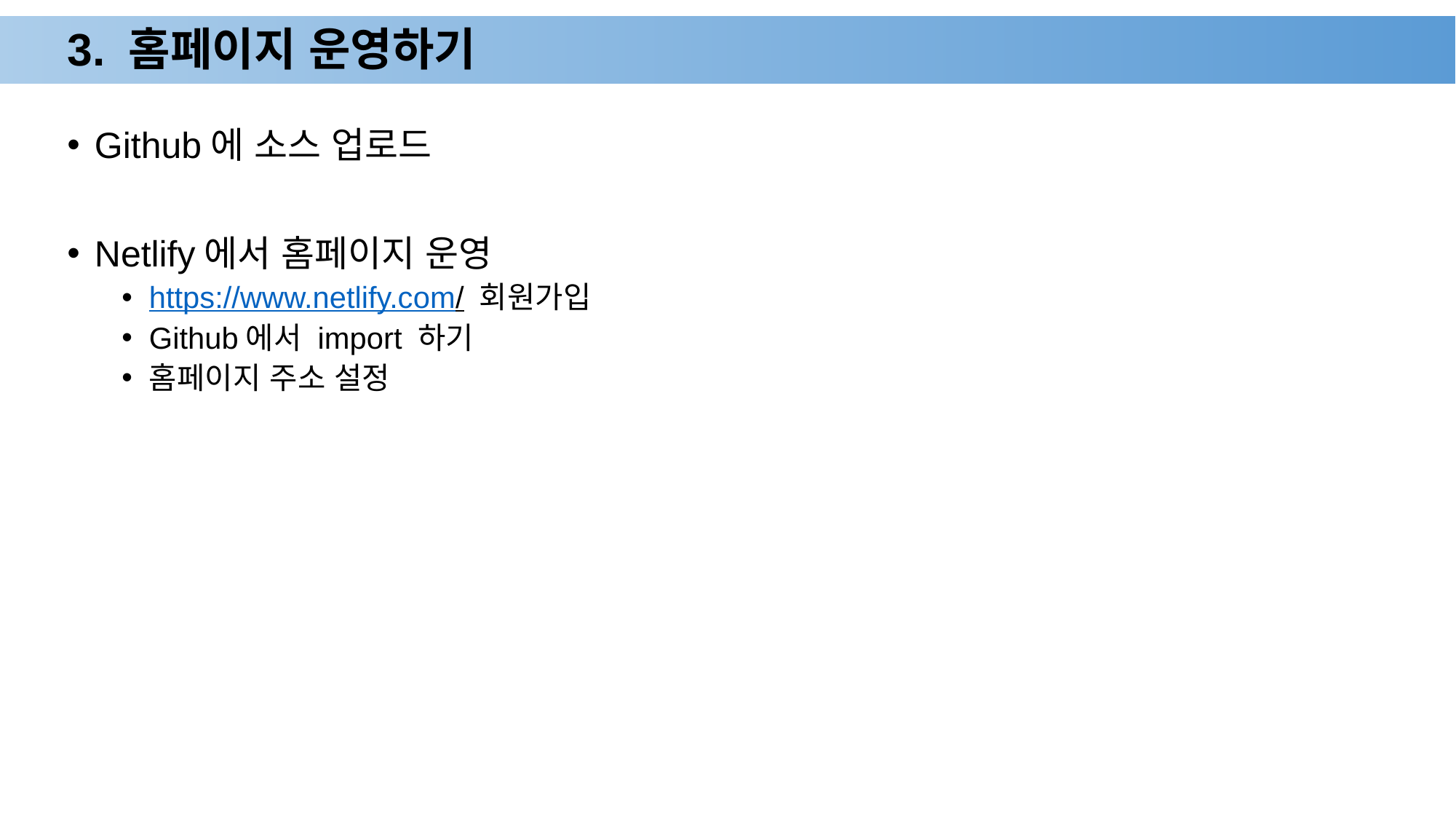

# 3. 홈페이지 운영하기
Github에 소스 업로드

Netlify에서 홈페이지 운영
https://www.netlify.com/ 회원가입
Github에서 import 하기
홈페이지 주소 설정